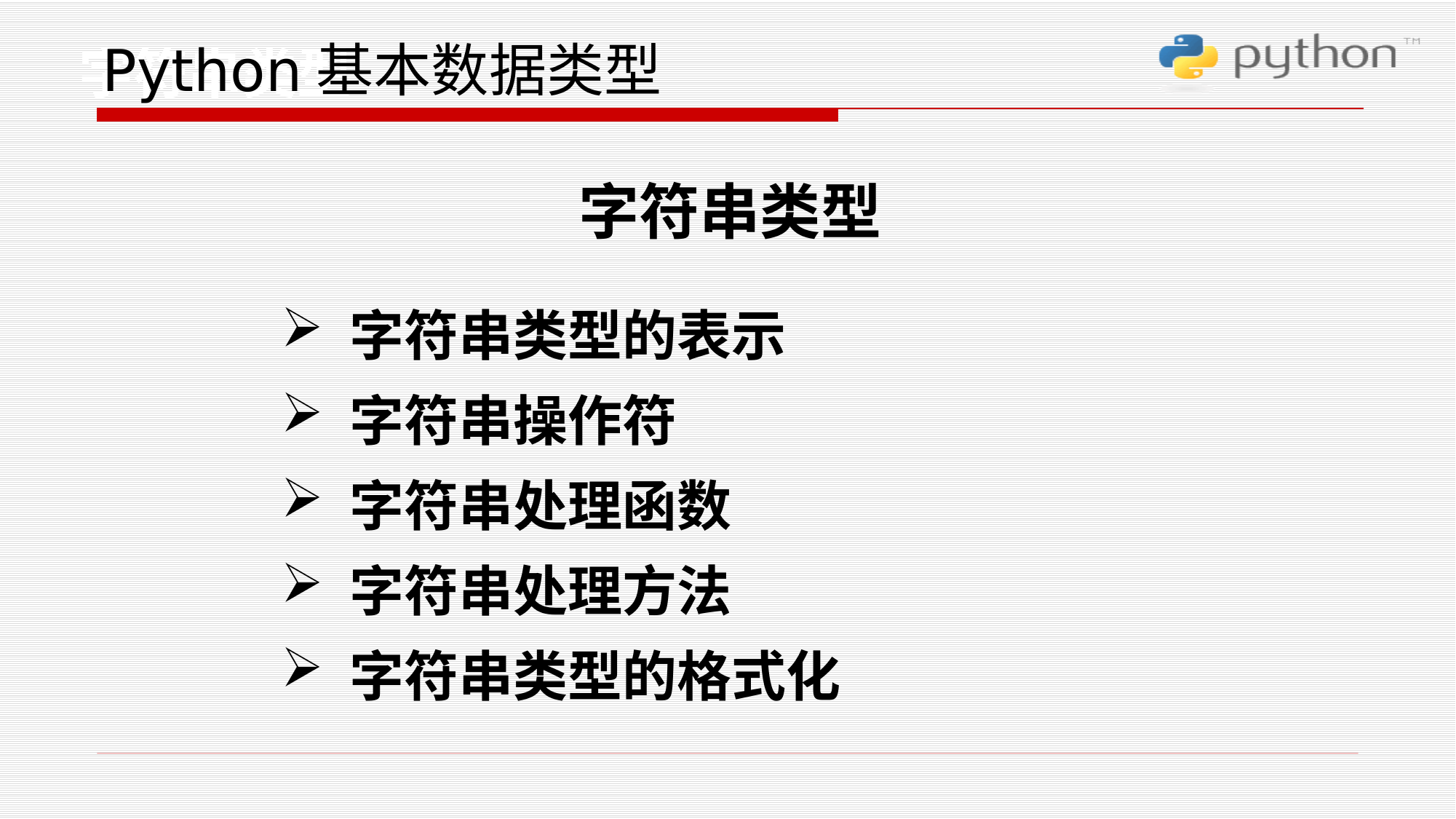

字符串类型
# Python基本数据类型
字符串类型
字符串类型的表示
字符串操作符
字符串处理函数
字符串处理方法
字符串类型的格式化